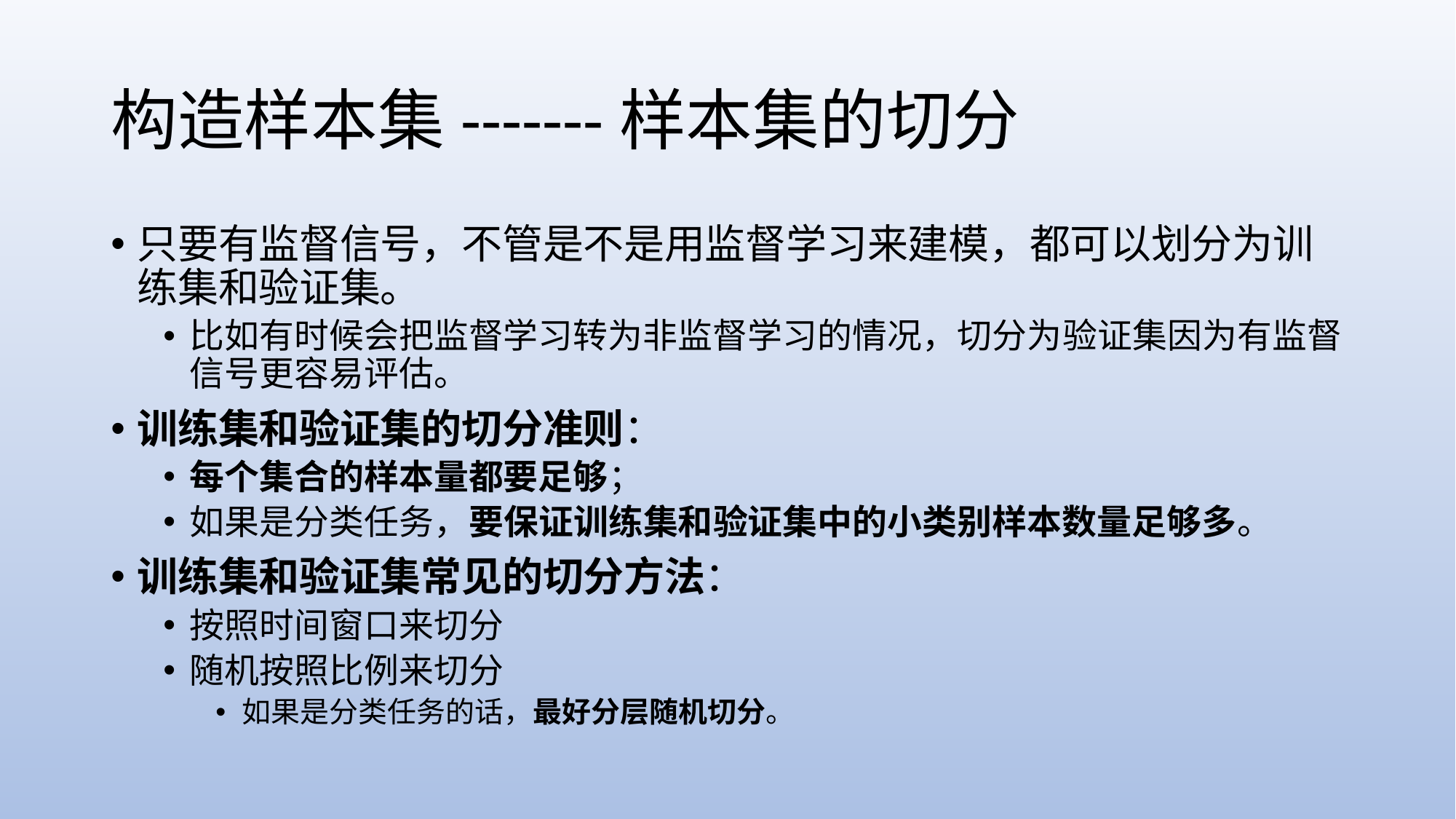

# 构造样本集-------样本集的切分
只要有监督信号，不管是不是用监督学习来建模，都可以划分为训练集和验证集。
比如有时候会把监督学习转为非监督学习的情况，切分为验证集因为有监督信号更容易评估。
训练集和验证集的切分准则：
每个集合的样本量都要足够；
如果是分类任务，要保证训练集和验证集中的小类别样本数量足够多。
训练集和验证集常见的切分方法：
按照时间窗口来切分
随机按照比例来切分
如果是分类任务的话，最好分层随机切分。